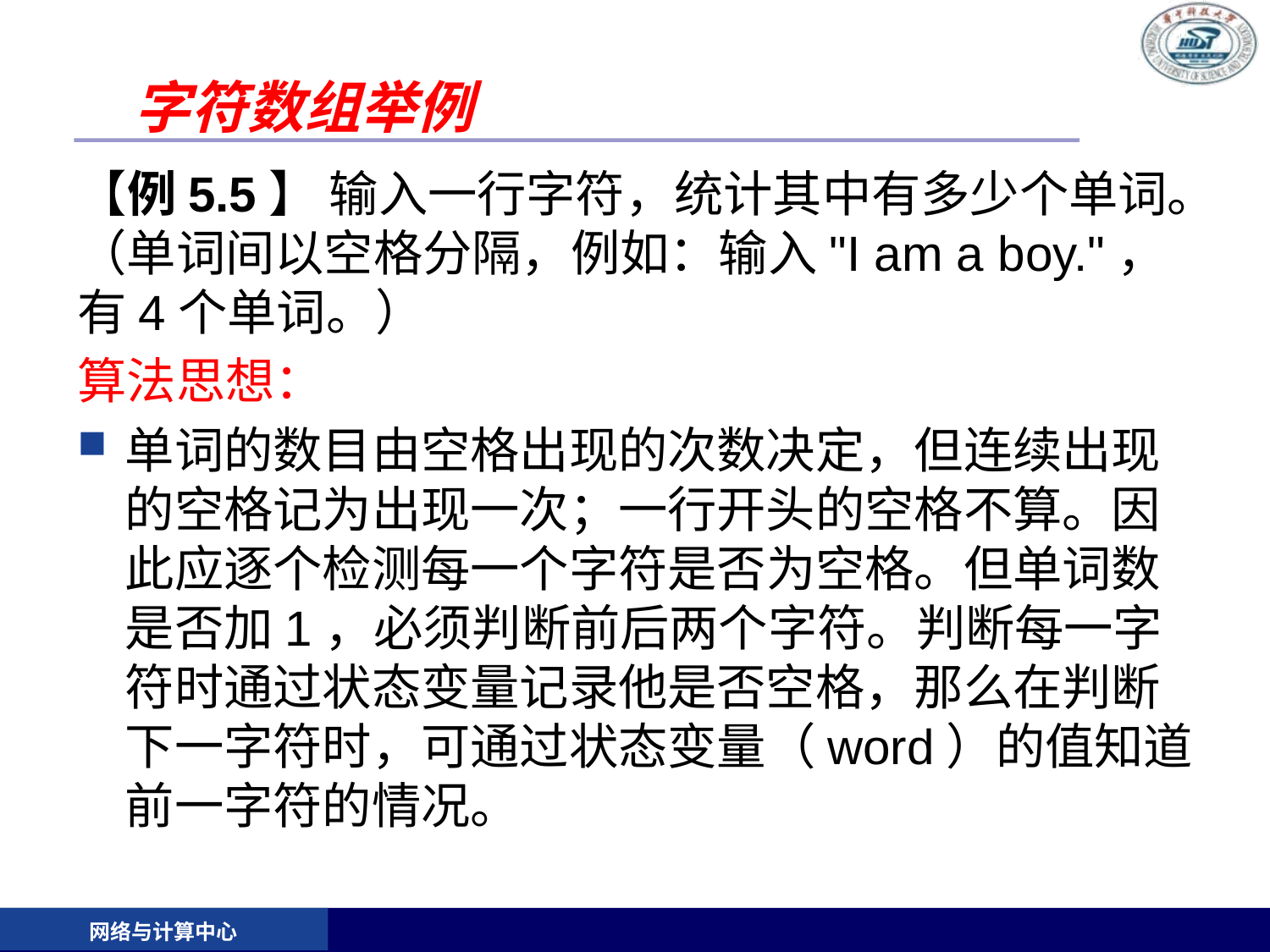

# 字符数组举例
【例5.5】 输入一行字符，统计其中有多少个单词。（单词间以空格分隔，例如：输入"I am a boy."，有4个单词。）
算法思想：
单词的数目由空格出现的次数决定，但连续出现的空格记为出现一次；一行开头的空格不算。因此应逐个检测每一个字符是否为空格。但单词数是否加1，必须判断前后两个字符。判断每一字符时通过状态变量记录他是否空格，那么在判断下一字符时，可通过状态变量（word）的值知道前一字符的情况。
网络与计算中心